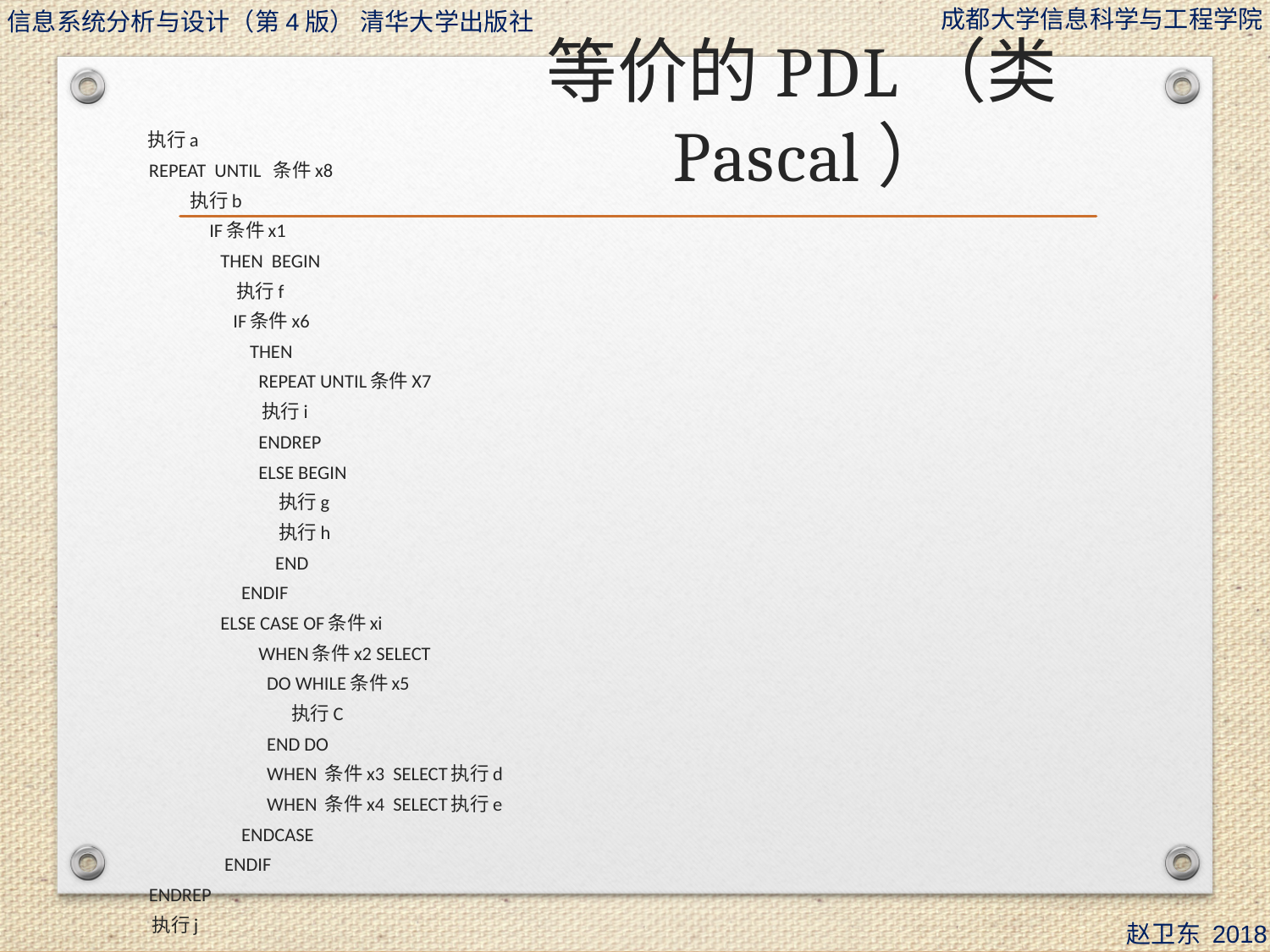

# 等价的PDL（类Pascal）
    执行a
     REPEAT  UNTIL  条件x8
              执行b
     IF条件x1
       THEN  BEGIN
          执行f
          IF条件x6
              THEN
                REPEAT UNTIL条件X7
                执行i
                ENDREP
                ELSE BEGIN
                    执行g
                    执行h
                    END
            ENDIF
       ELSE CASE OF条件xi
                WHEN条件x2 SELECT
                  DO WHILE条件x5
                       执行C
                  END DO
                  WHEN 条件x3  SELECT执行d
                  WHEN 条件x4  SELECT执行e
            ENDCASE
        ENDIF
     ENDREP
     执行j